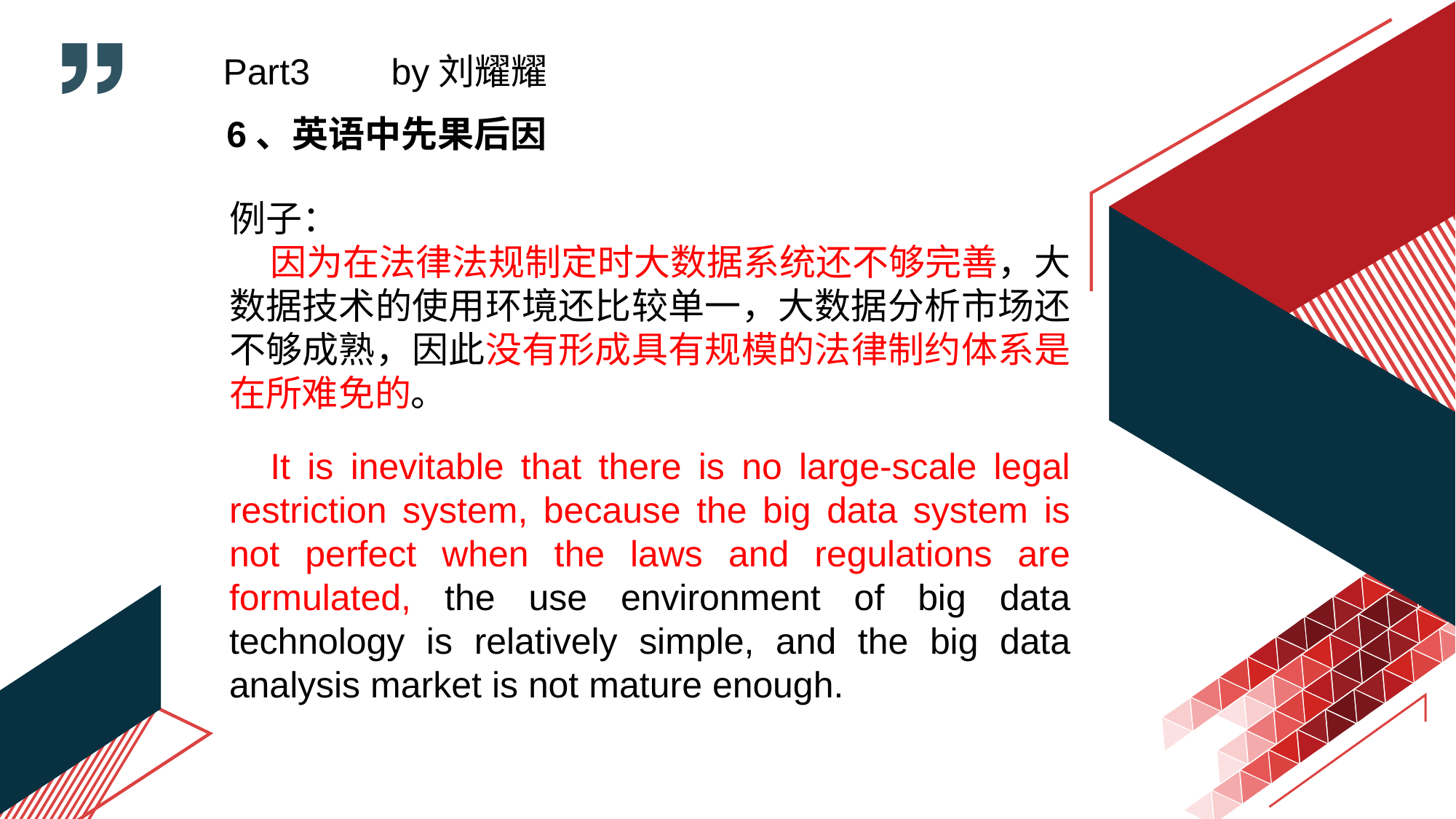

Part3        by刘耀耀

6、英语中先果后因
例子：
因为在法律法规制定时大数据系统还不够完善，大数据技术的使用环境还比较单一，大数据分析市场还不够成熟，因此没有形成具有规模的法律制约体系是在所难免的。

It is inevitable that there is no large-scale legal restriction system, because the big data system is not perfect when the laws and regulations are formulated, the use environment of big data technology is relatively simple, and the big data analysis market is not mature enough.